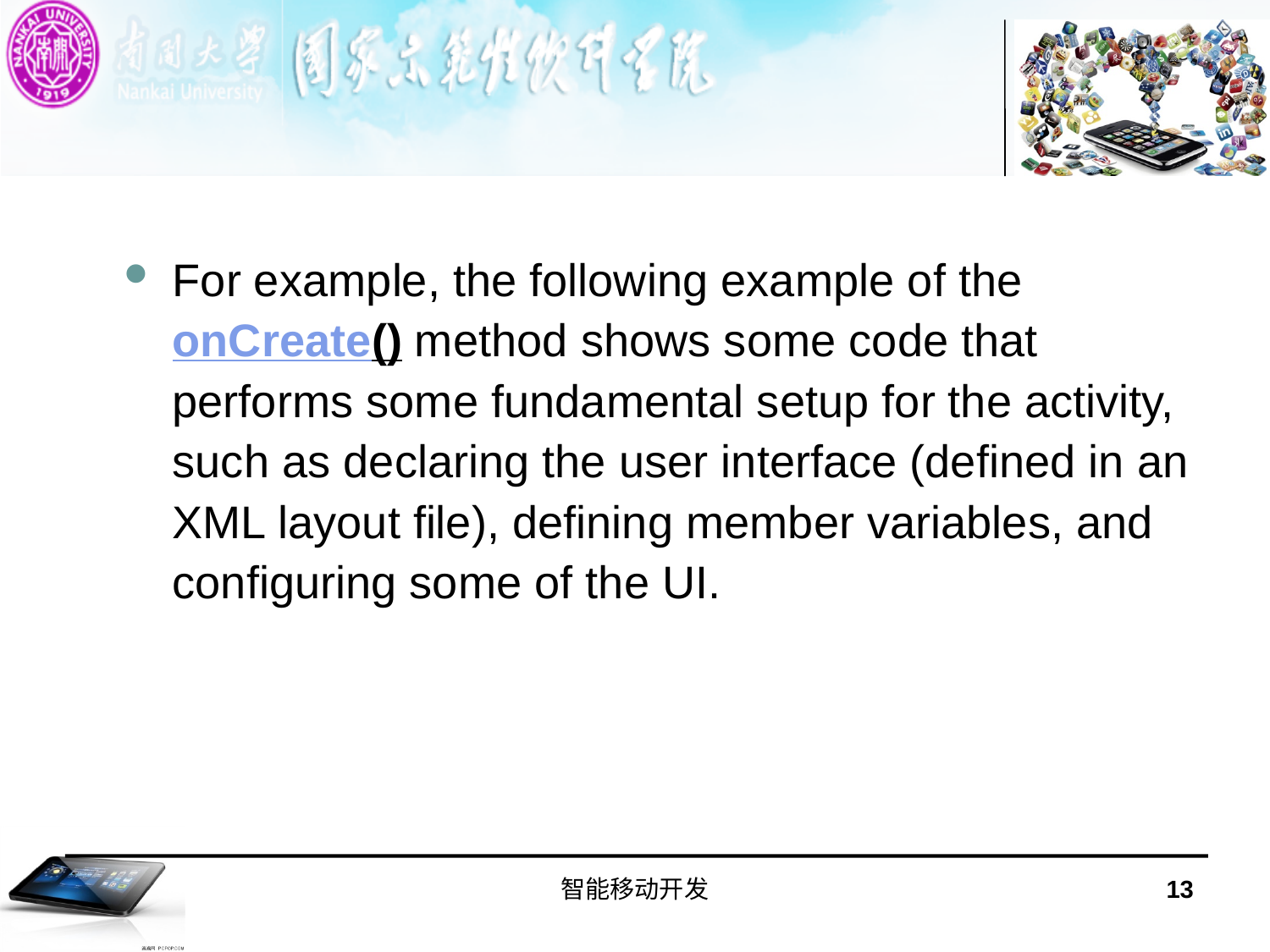

#
For example, the following example of the onCreate() method shows some code that performs some fundamental setup for the activity, such as declaring the user interface (defined in an XML layout file), defining member variables, and configuring some of the UI.

智能移动开发
13